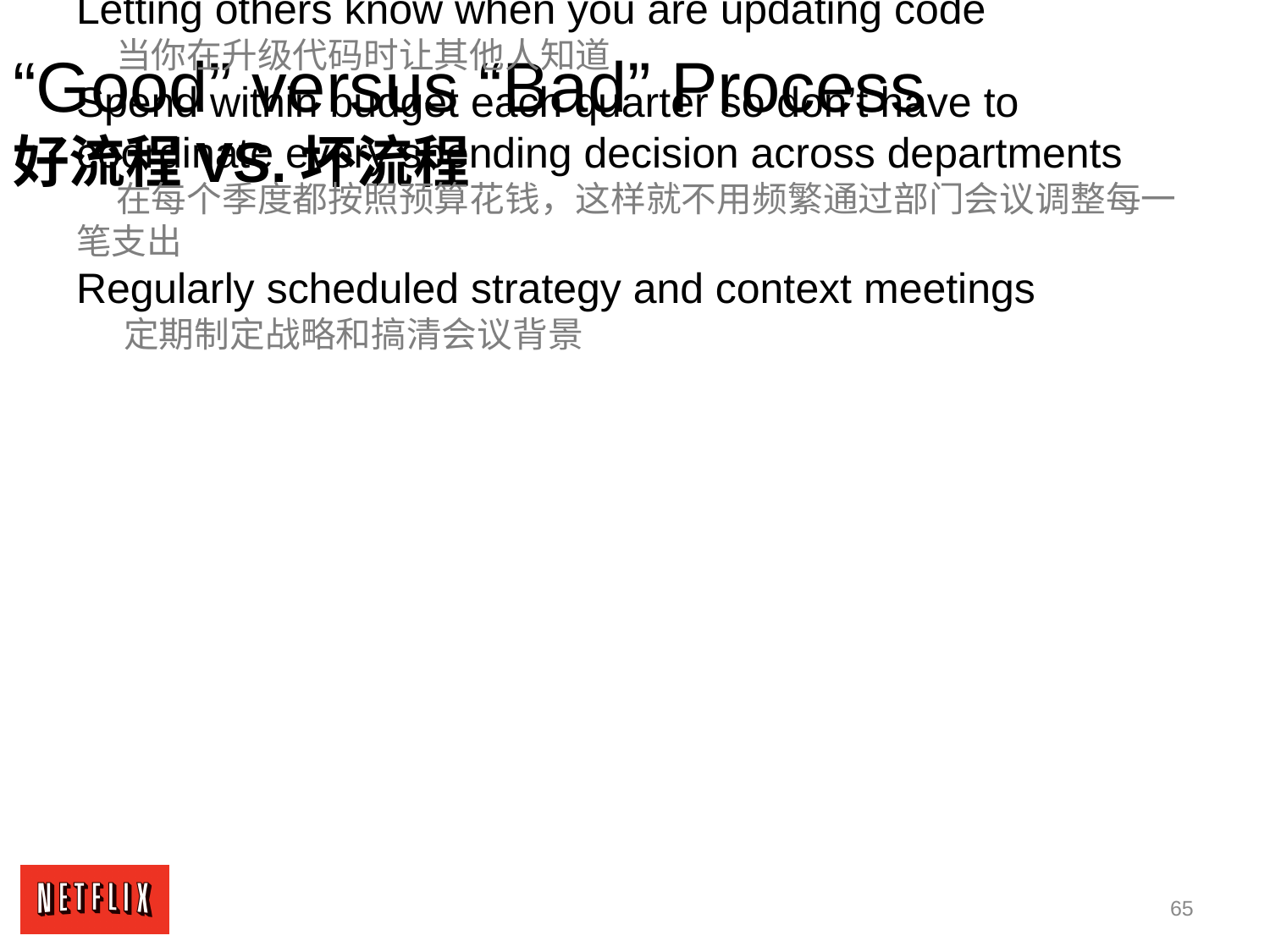

“Good” process helps talented people get more done
     好流程帮助人才搞定更多事情
Letting others know when you are updating code
    当你在升级代码时让其他人知道
Spend within budget each quarter so don’t have to coordinate every spending decision across departments
    在每个季度都按照预算花钱，这样就不用频繁通过部门会议调整每一笔支出
Regularly scheduled strategy and context meetings
     定期制定战略和搞清会议背景
“Good” versus “Bad” Process
好流程VS.坏流程
65